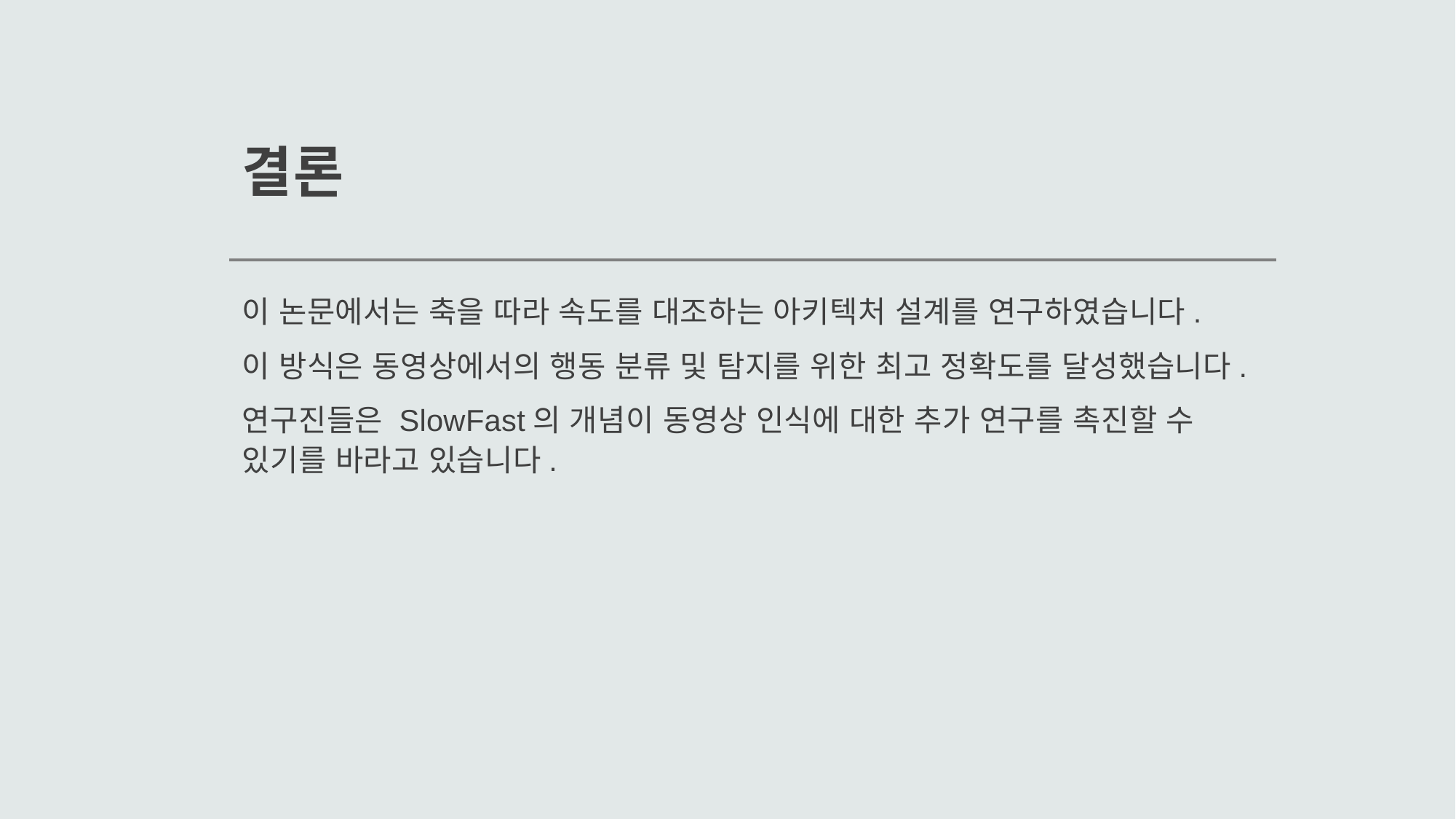

# 결론
이 논문에서는 축을 따라 속도를 대조하는 아키텍처 설계를 연구하였습니다.
이 방식은 동영상에서의 행동 분류 및 탐지를 위한 최고 정확도를 달성했습니다.
연구진들은 SlowFast의 개념이 동영상 인식에 대한 추가 연구를 촉진할 수 있기를 바라고 있습니다.